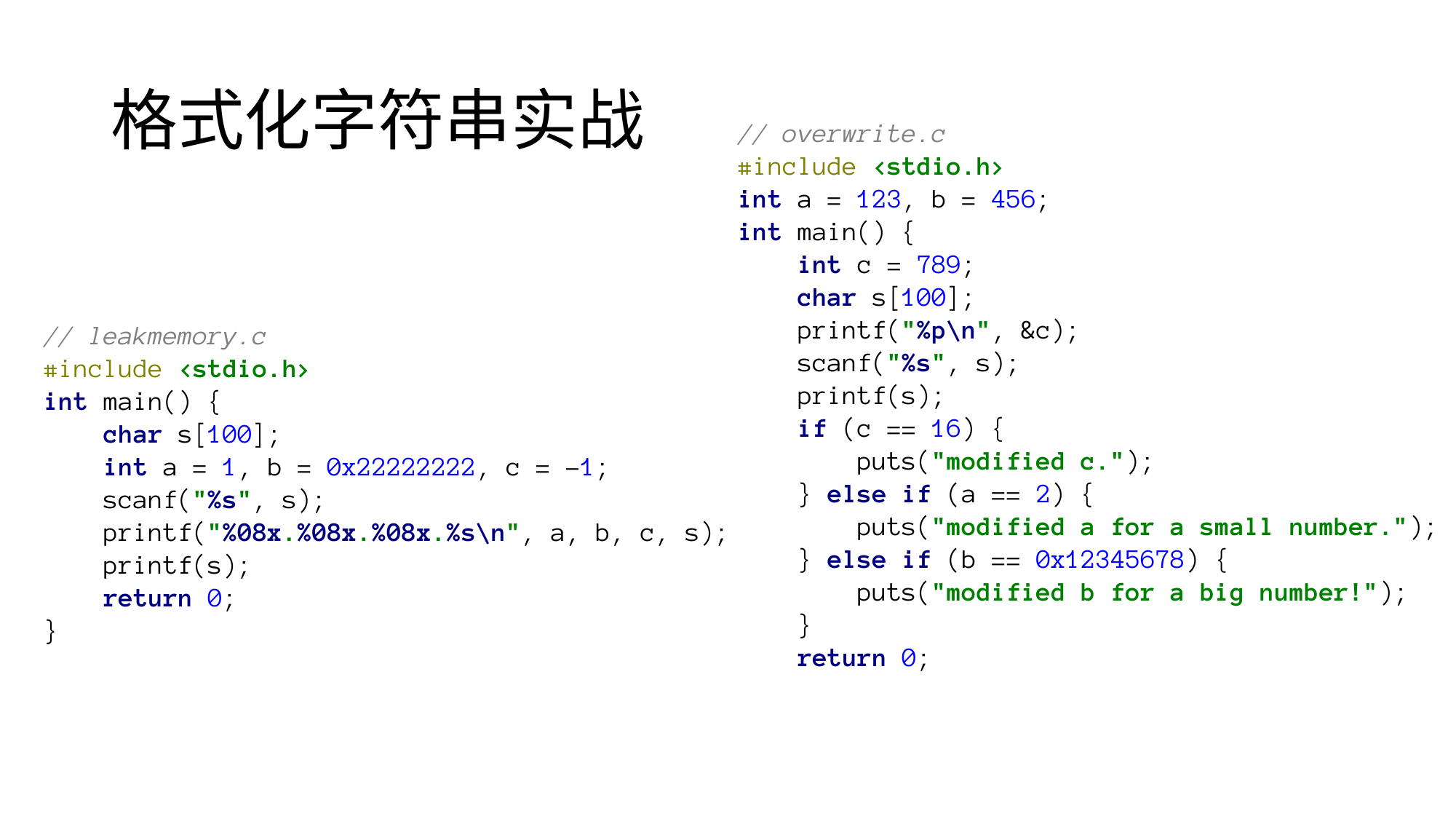

# 格式化字符串实战
// overwrite.c
#include <stdio.h>
int a = 123, b = 456;
int main() {
    int c = 789;
    char s[100];
    printf("%p\n", &c);
    scanf("%s", s);
    printf(s);
    if (c == 16) {
        puts("modified c.");
    } else if (a == 2) {
        puts("modified a for a small number.");
    } else if (b == 0x12345678) {
        puts("modified b for a big number!");
    }
    return 0;
}
// leakmemory.c
#include <stdio.h>
int main() {
    char s[100];
    int a = 1, b = 0x22222222, c = -1;
    scanf("%s", s);
    printf("%08x.%08x.%08x.%s\n", a, b, c, s);
    printf(s);
    return 0;
}